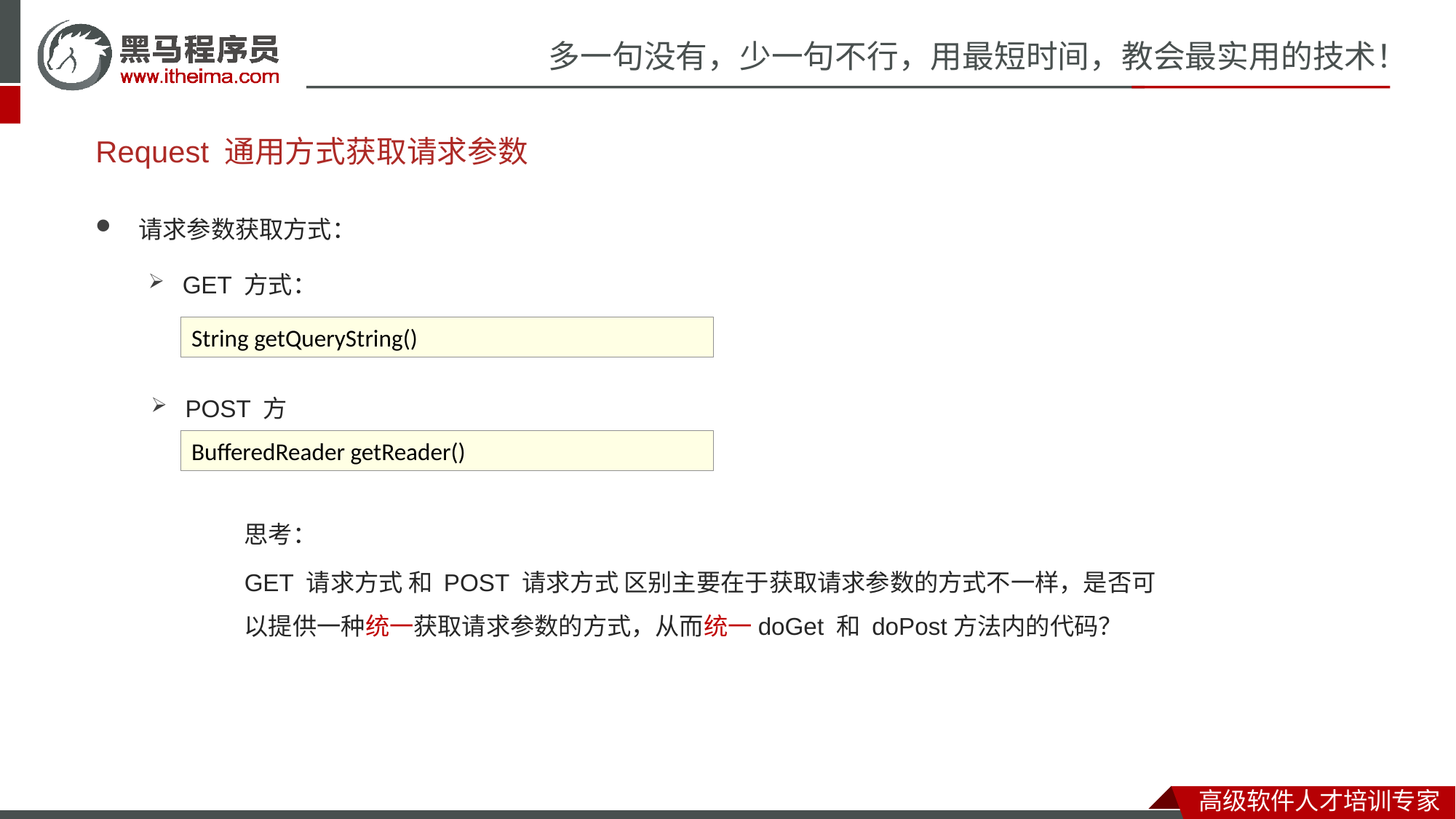

# Request 通用方式获取请求参数
请求参数获取方式：
GET 方式：

String getQueryString()
POST 方式：

BufferedReader getReader()
思考：
GET 请求方式 和 POST 请求方式 区别主要在于获取请求参数的方式不一样，是否可以提供一种统一获取请求参数的方式，从而统一doGet 和 doPost方法内的代码？